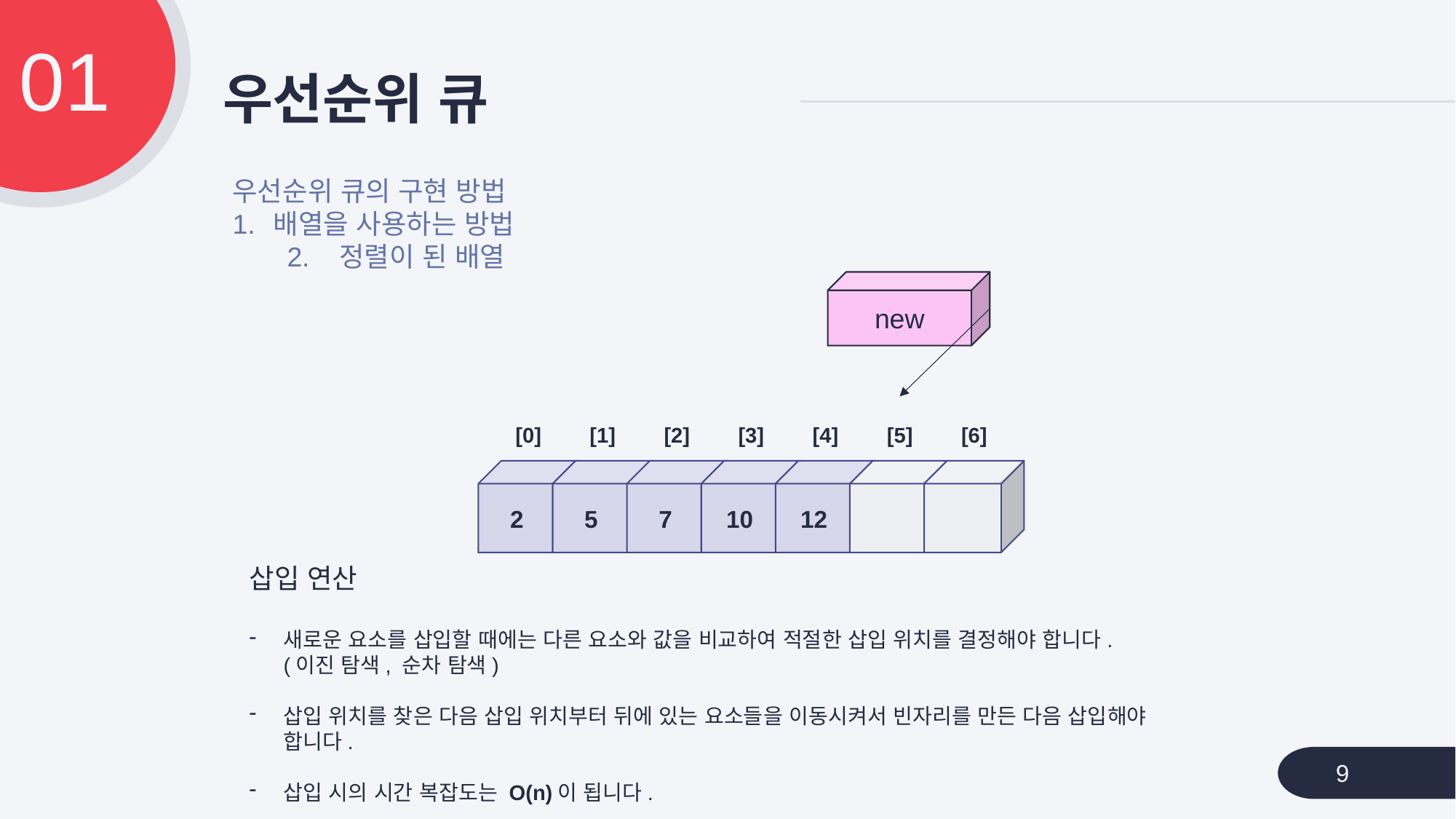

01
# 우선순위 큐
우선순위 큐의 구현 방법
배열을 사용하는 방법
2.   정렬이 된 배열
new
[6]
[5]
[3]
[4]
[2]
[1]
[0]
10
12
2
5
7

삽입 연산

새로운 요소를 삽입할 때에는 다른 요소와 값을 비교하여 적절한 삽입 위치를 결정해야 합니다.      (이진 탐색, 순차 탐색)

삽입 위치를 찾은 다음 삽입 위치부터 뒤에 있는 요소들을 이동시켜서 빈자리를 만든 다음 삽입해야 합니다.

삽입 시의 시간 복잡도는 O(n)이 됩니다.
9